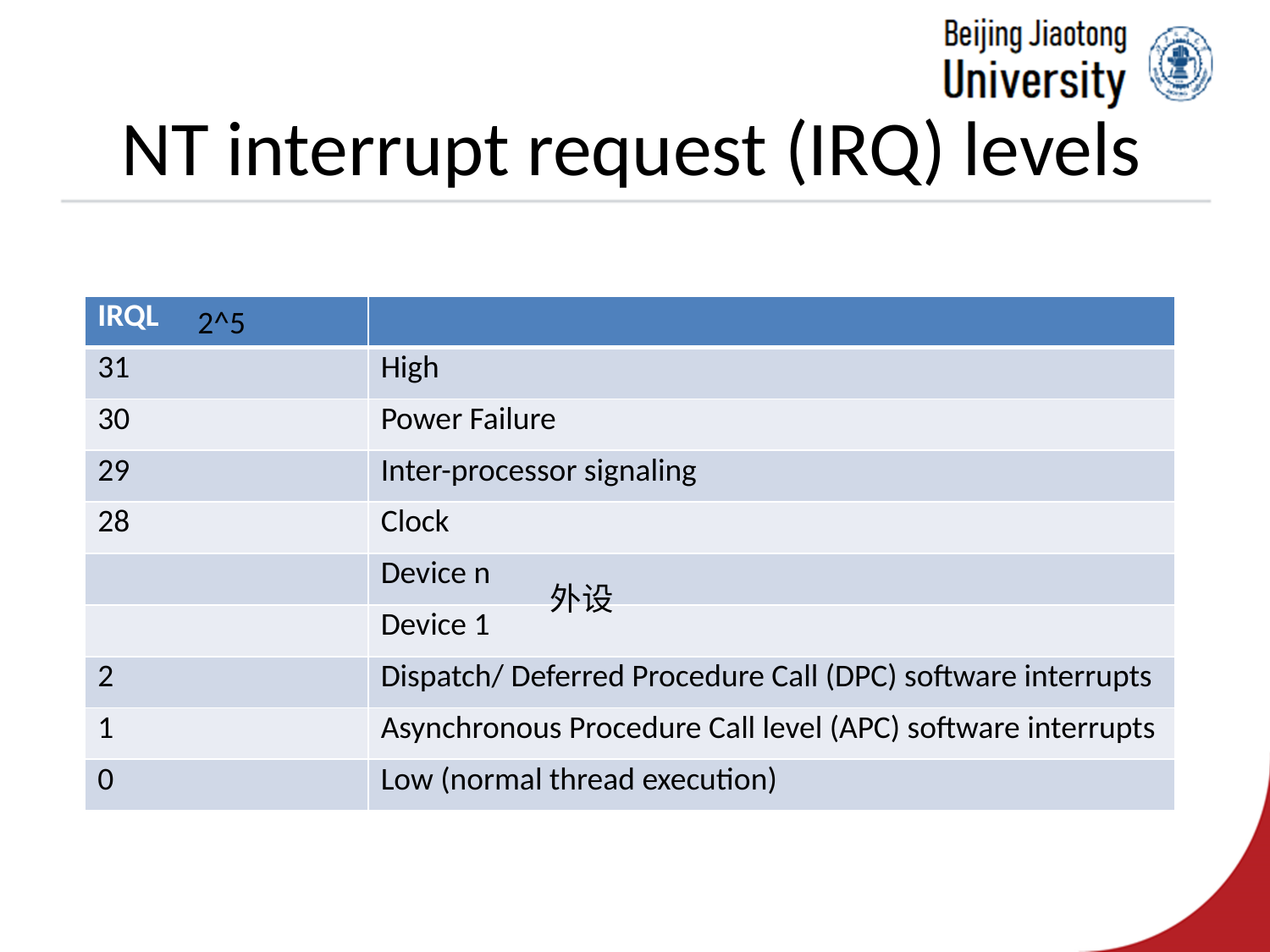

# NT interrupt request (IRQ) levels
| IRQL |  |
| --- | --- |
| 31 | High |
| 30 | Power Failure |
| 29 | Inter-processor signaling |
| 28 | Clock |
|  | Device n |
|  | Device 1 |
| 2 | Dispatch/ Deferred Procedure Call (DPC) software interrupts |
| 1 | Asynchronous Procedure Call level (APC) software interrupts |
| 0 | Low (normal thread execution) |
2^5
外设